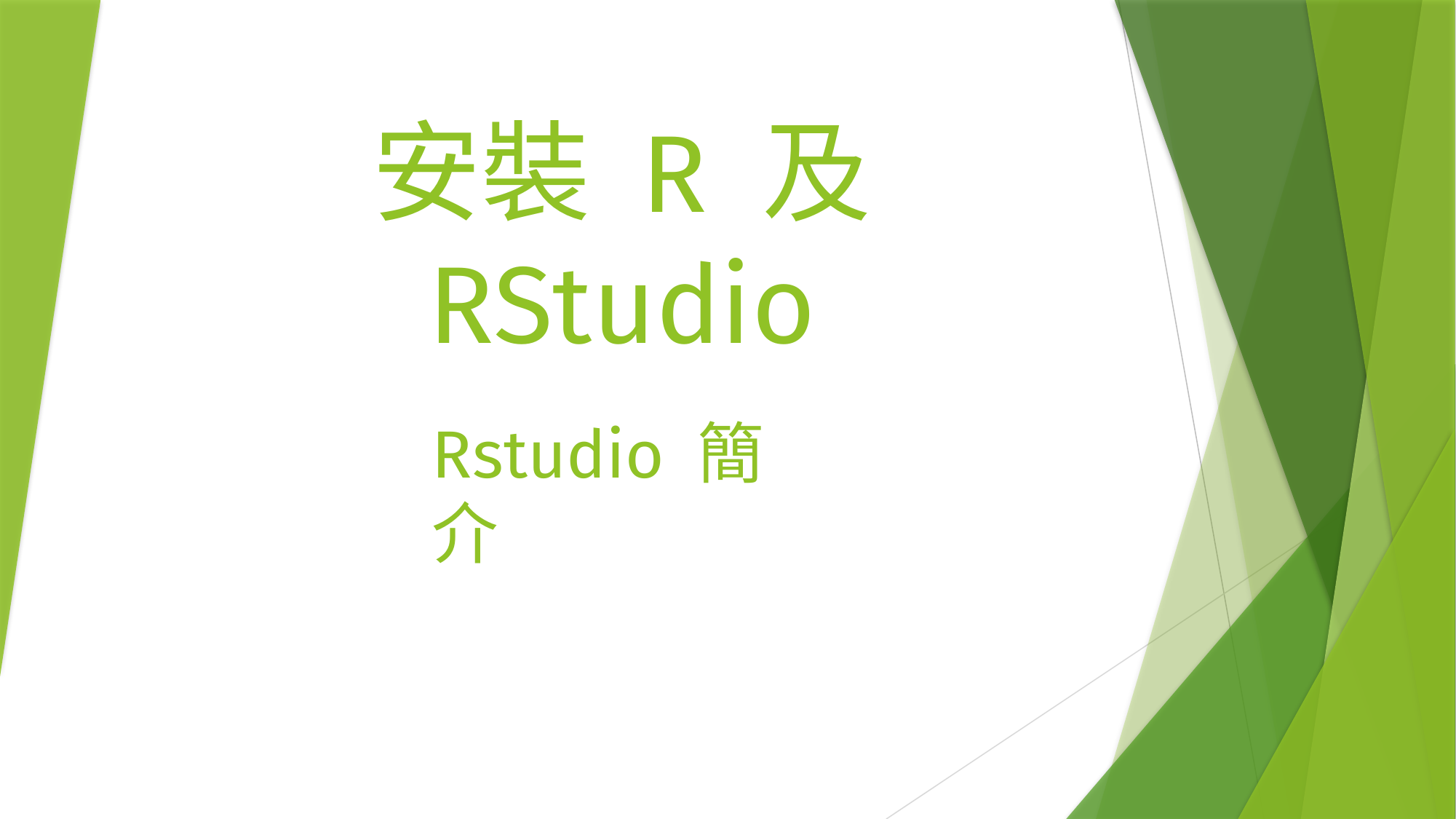

# 安裝 R 及 RStudio
Rstudio 簡介